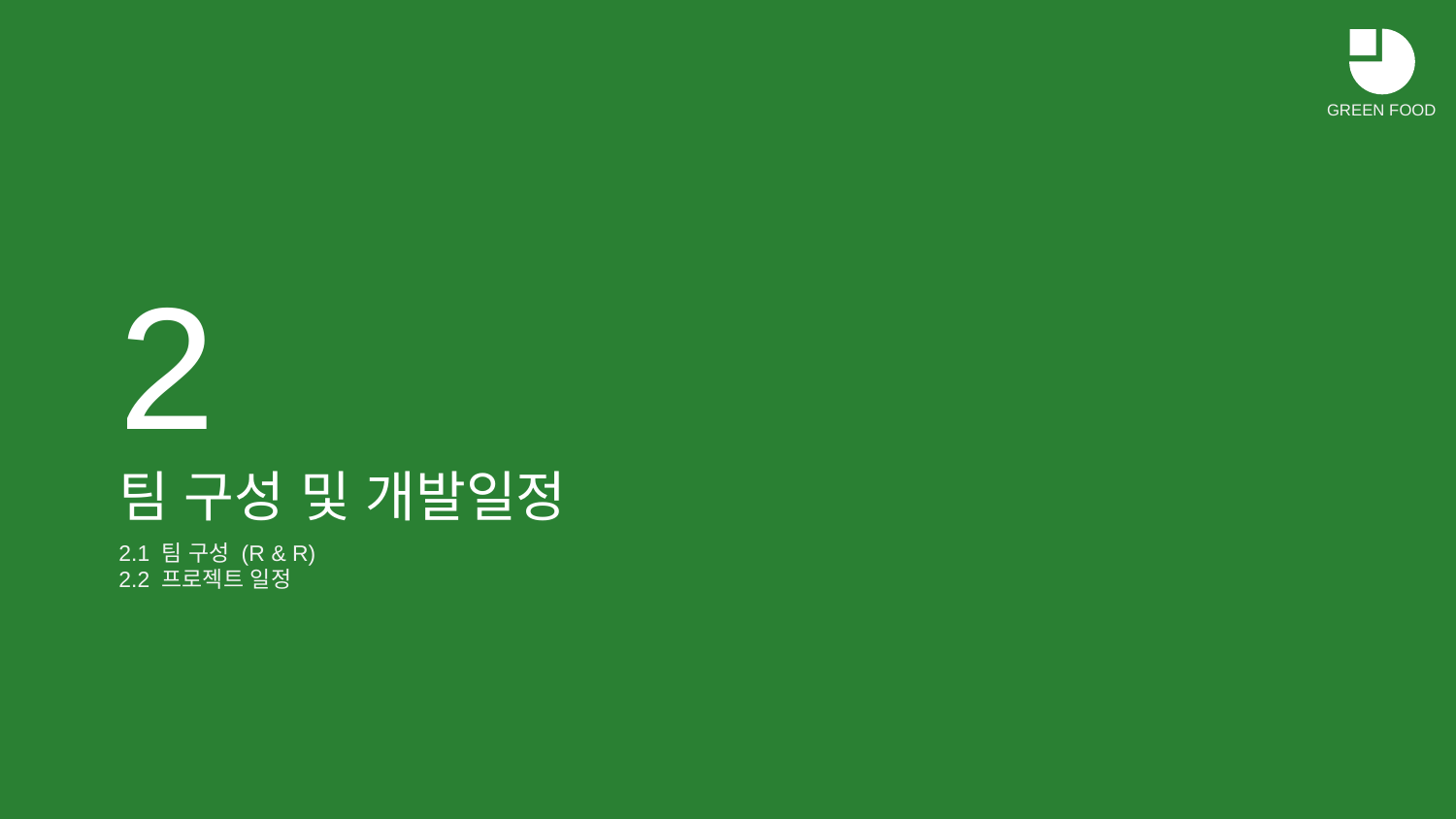

GREEN FOOD
2
팀 구성 및 개발일정
2.1 팀 구성 (R & R)
2.2 프로젝트 일정